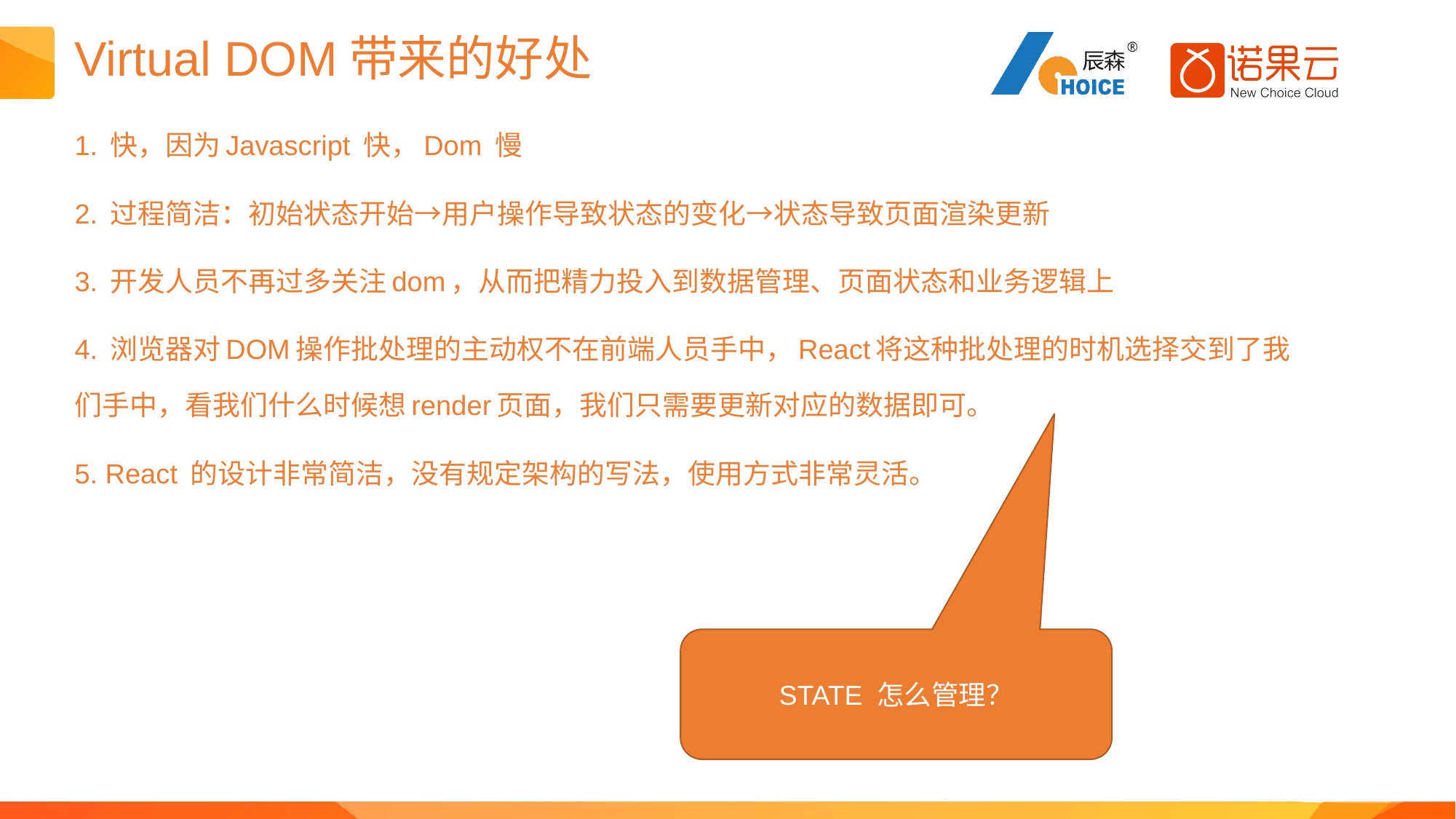

# Virtual DOM带来的好处
1. 快，因为Javascript 快，Dom 慢
2. 过程简洁：初始状态开始→用户操作导致状态的变化→状态导致页面渲染更新
3. 开发人员不再过多关注dom，从而把精力投入到数据管理、页面状态和业务逻辑上
4. 浏览器对DOM操作批处理的主动权不在前端人员手中，React将这种批处理的时机选择交到了我们手中，看我们什么时候想render页面，我们只需要更新对应的数据即可。
5. React 的设计非常简洁，没有规定架构的写法，使用方式非常灵活。

STATE 怎么管理？